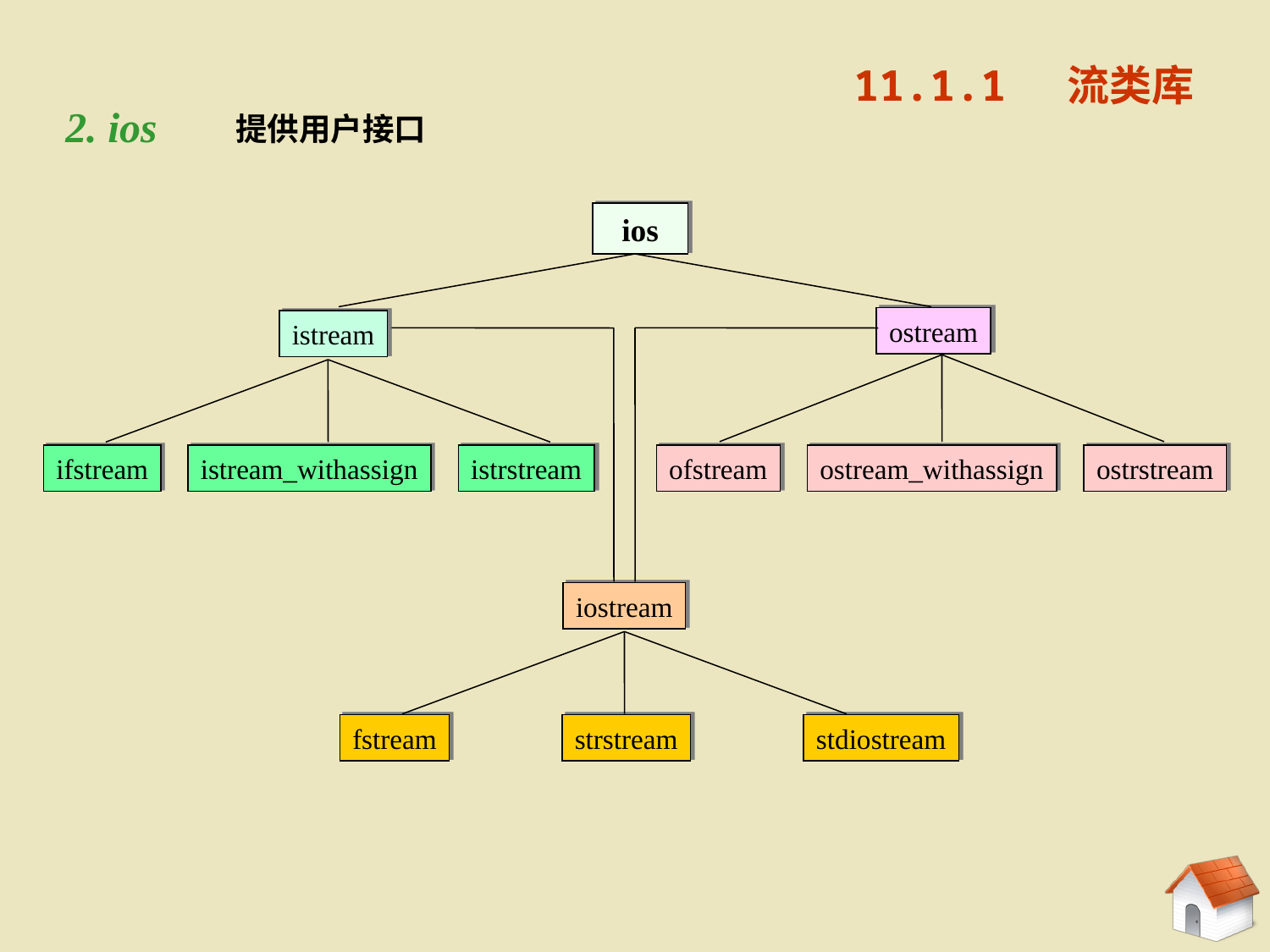

11.1.1  流类库
2. ios
提供用户接口
ios

ostream
istream

ifstream
istream_withassign
istrstream
ofstream
ostream_withassign
ostrstream
iostream

fstream
strstream
stdiostream